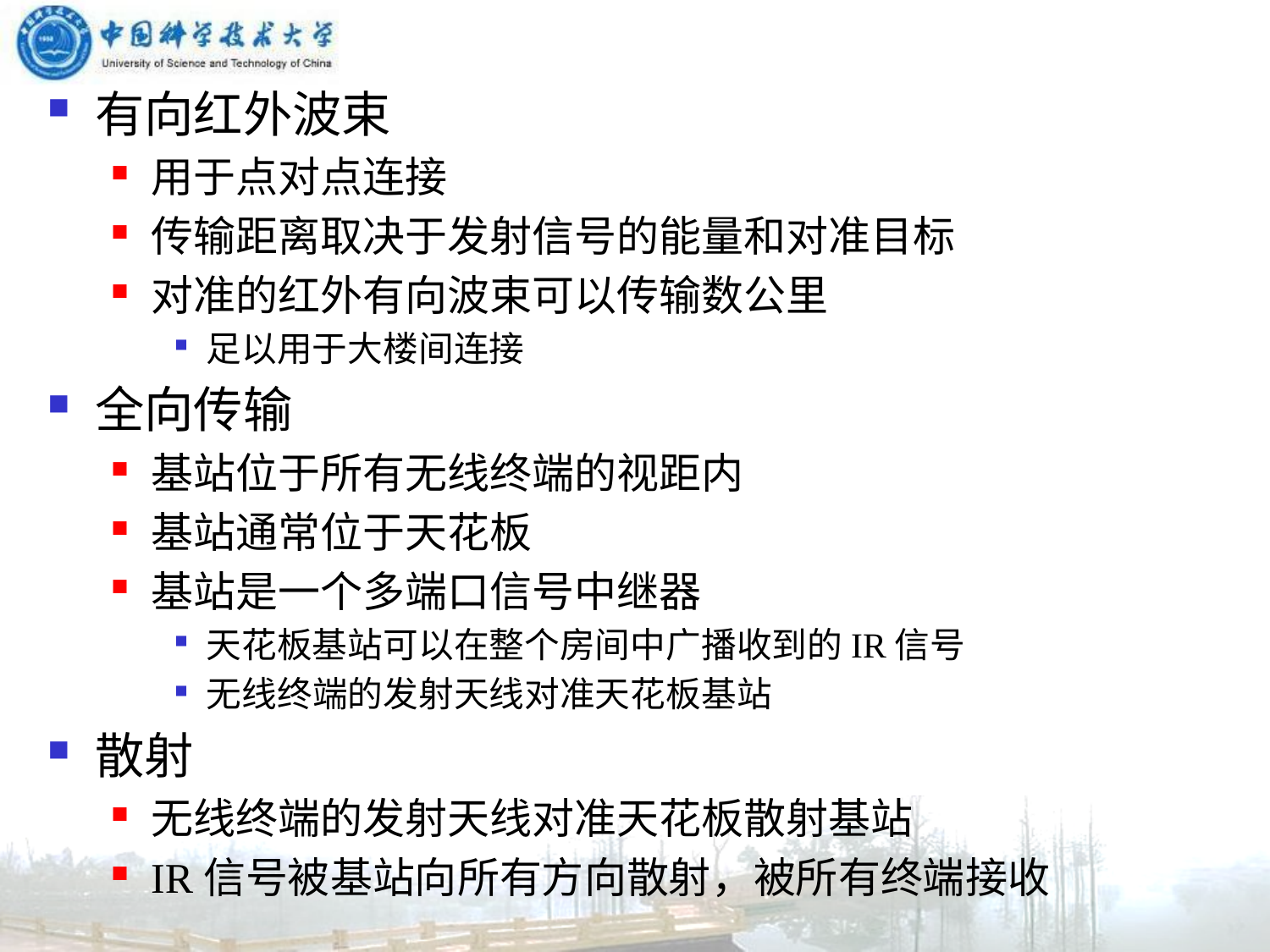

有向红外波束
用于点对点连接
传输距离取决于发射信号的能量和对准目标
对准的红外有向波束可以传输数公里
足以用于大楼间连接
全向传输
基站位于所有无线终端的视距内
基站通常位于天花板
基站是一个多端口信号中继器
天花板基站可以在整个房间中广播收到的IR信号
无线终端的发射天线对准天花板基站
散射
无线终端的发射天线对准天花板散射基站
IR信号被基站向所有方向散射，被所有终端接收
15